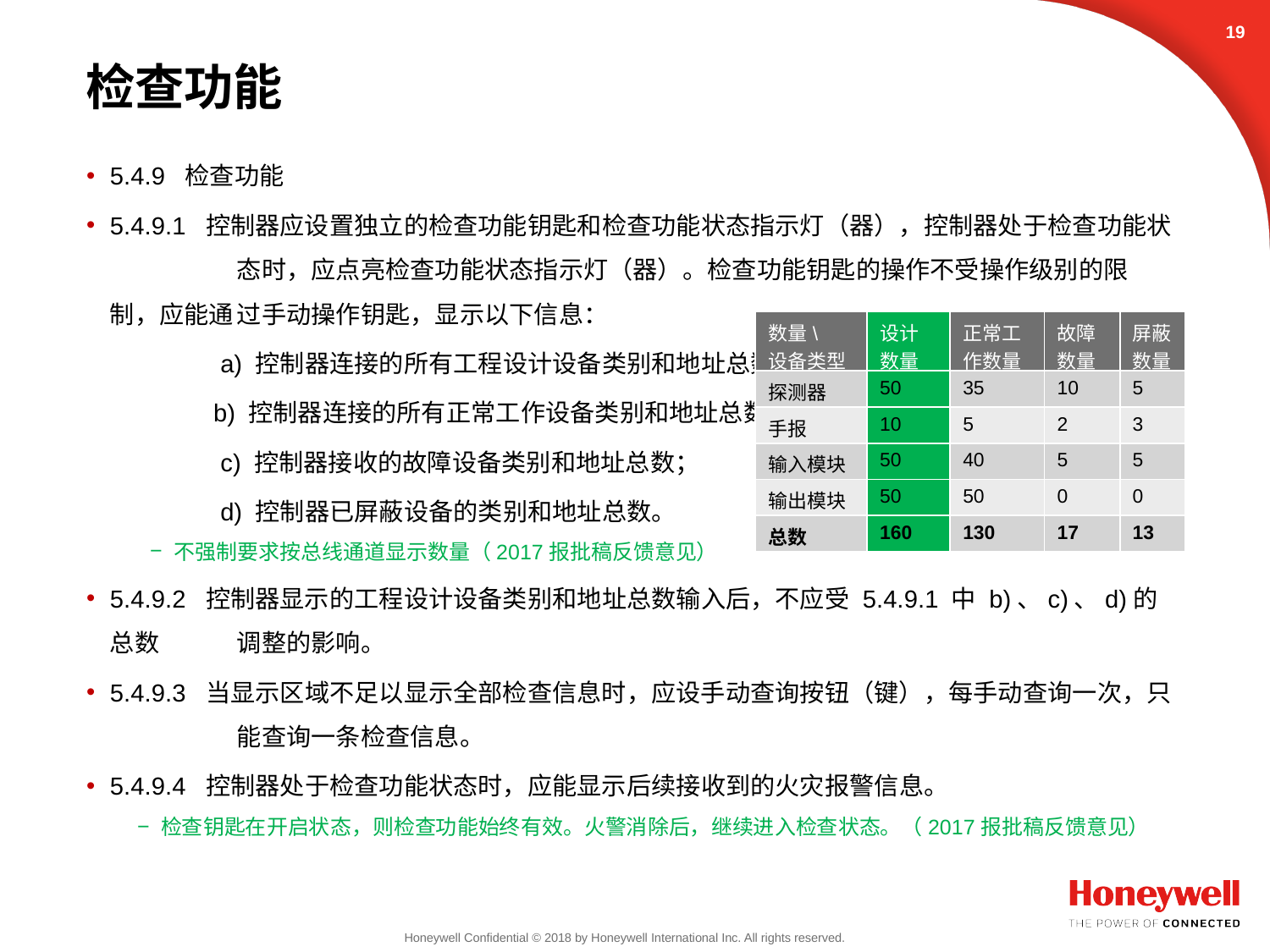

19
# 检查功能
5.4.9  检查功能
5.4.9.1  控制器应设置独立的检查功能钥匙和检查功能状态指示灯（器），控制器处于检查功能状	态时，应点亮检查功能状态指示灯（器）。检查功能钥匙的操作不受操作级别的限制，应能通	过手动操作钥匙，显示以下信息：
     	 a) 控制器连接的所有工程设计设备类别和地址总数；
      	b) 控制器连接的所有正常工作设备类别和地址总数；
     	 c) 控制器接收的故障设备类别和地址总数；
     	 d) 控制器已屏蔽设备的类别和地址总数。
不强制要求按总线通道显示数量（2017报批稿反馈意见）
5.4.9.2  控制器显示的工程设计设备类别和地址总数输入后，不应受 5.4.9.1 中 b)、c)、d)的总数	调整的影响。
5.4.9.3  当显示区域不足以显示全部检查信息时，应设手动查询按钮（键），每手动查询一次，只	能查询一条检查信息。
5.4.9.4  控制器处于检查功能状态时，应能显示后续接收到的火灾报警信息。
| 数量\ 设备类型 | 设计数量 | 正常工作数量 | 故障数量 | 屏蔽数量 |
| --- | --- | --- | --- | --- |
| 探测器 | 50 | 35 | 10 | 5 |
| 手报 | 10 | 5 | 2 | 3 |
| 输入模块 | 50 | 40 | 5 | 5 |
| 输出模块 | 50 | 50 | 0 | 0 |
| 总数 | 160 | 130 | 17 | 13 |
检查钥匙在开启状态，则检查功能始终有效。火警消除后，继续进入检查状态。（2017报批稿反馈意见）